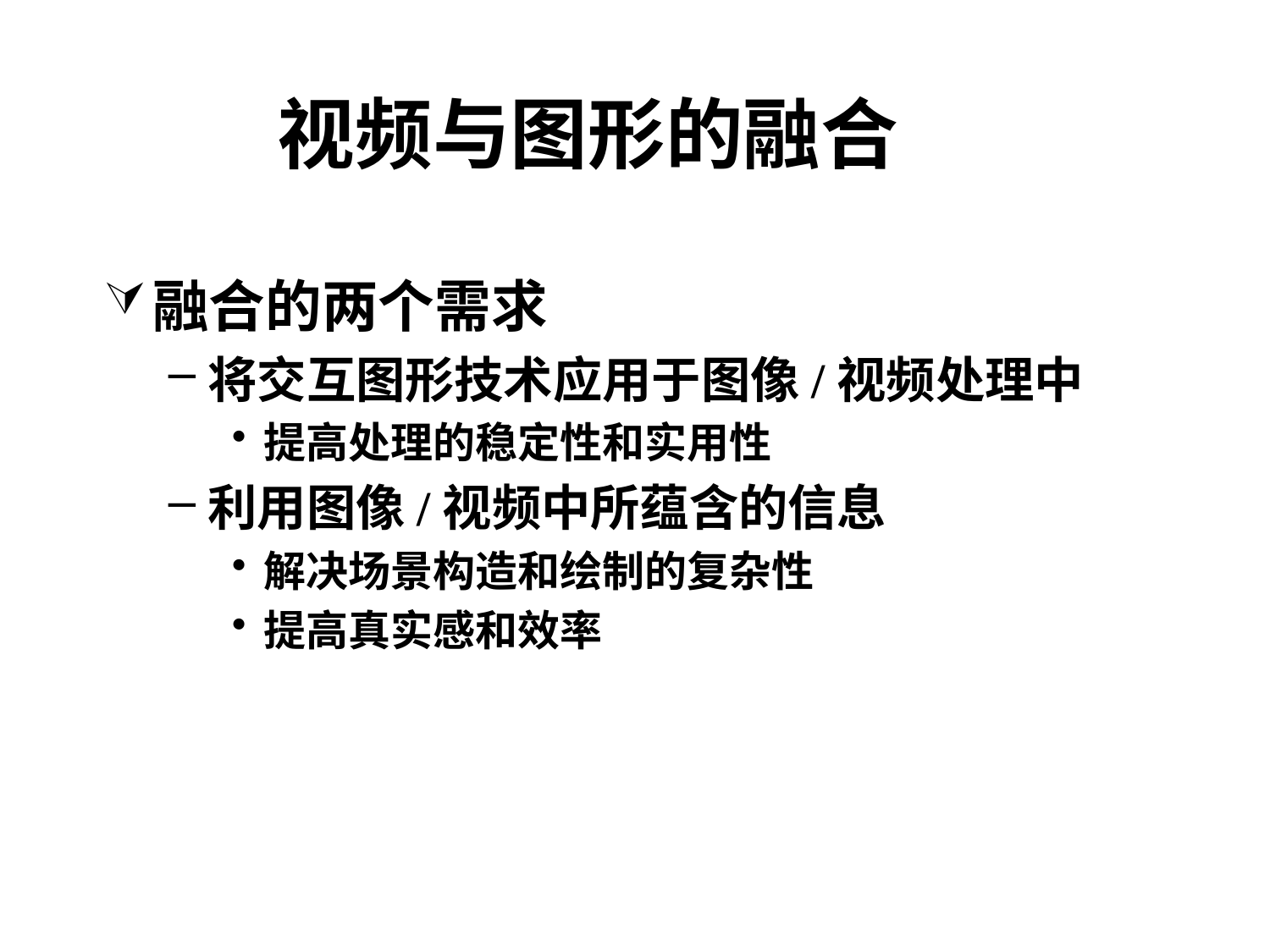

视频与图形的融合
融合的两个需求
将交互图形技术应用于图像/视频处理中
提高处理的稳定性和实用性
利用图像/视频中所蕴含的信息
解决场景构造和绘制的复杂性
提高真实感和效率